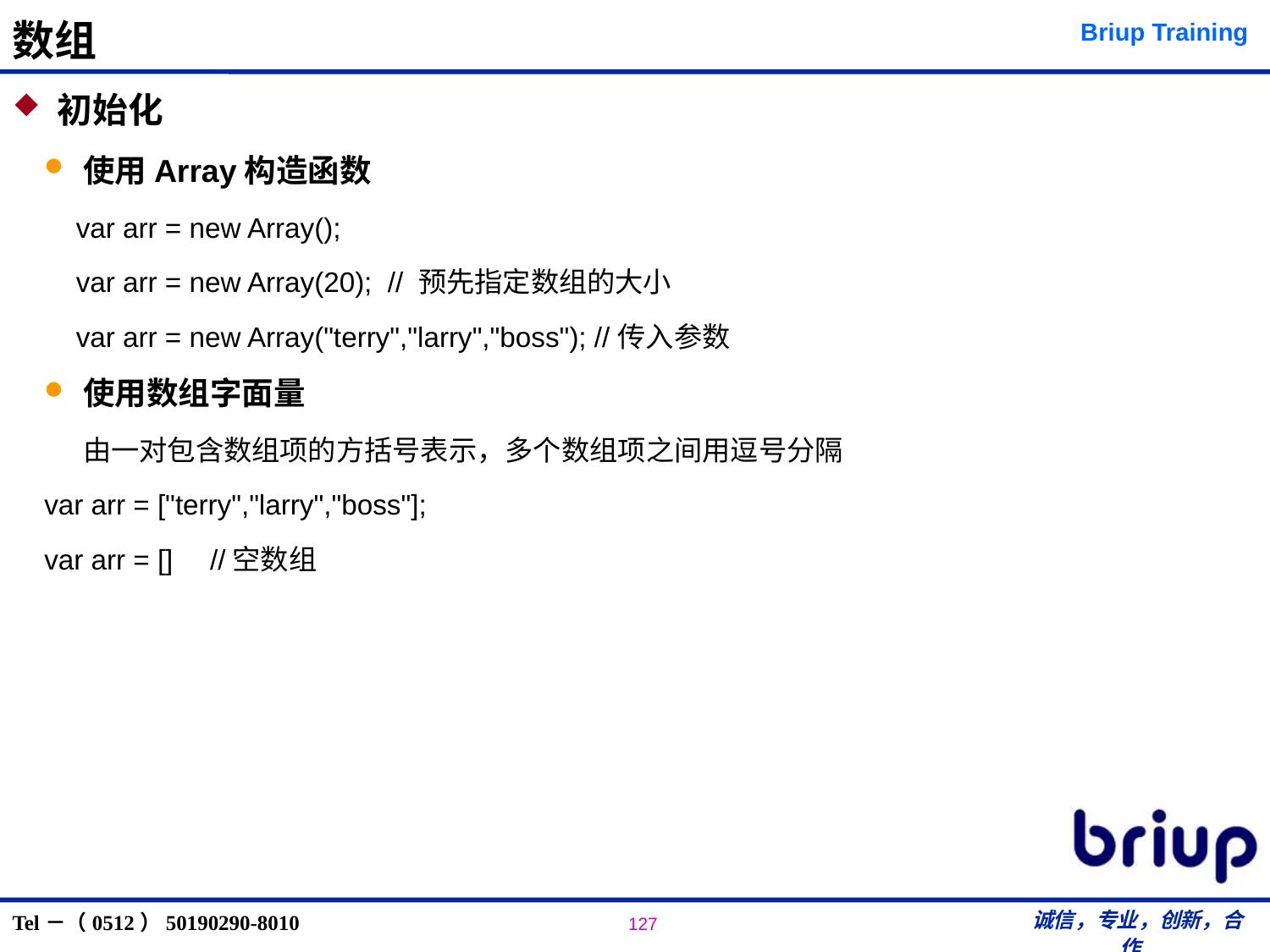

# 数组
 初始化
使用Array构造函数
var arr = new Array();
var arr = new Array(20);  // 预先指定数组的大小
var arr = new Array("terry","larry","boss"); //传入参数
使用数组字面量
	由一对包含数组项的方括号表示，多个数组项之间用逗号分隔
var arr = ["terry","larry","boss"];
var arr = []	//空数组